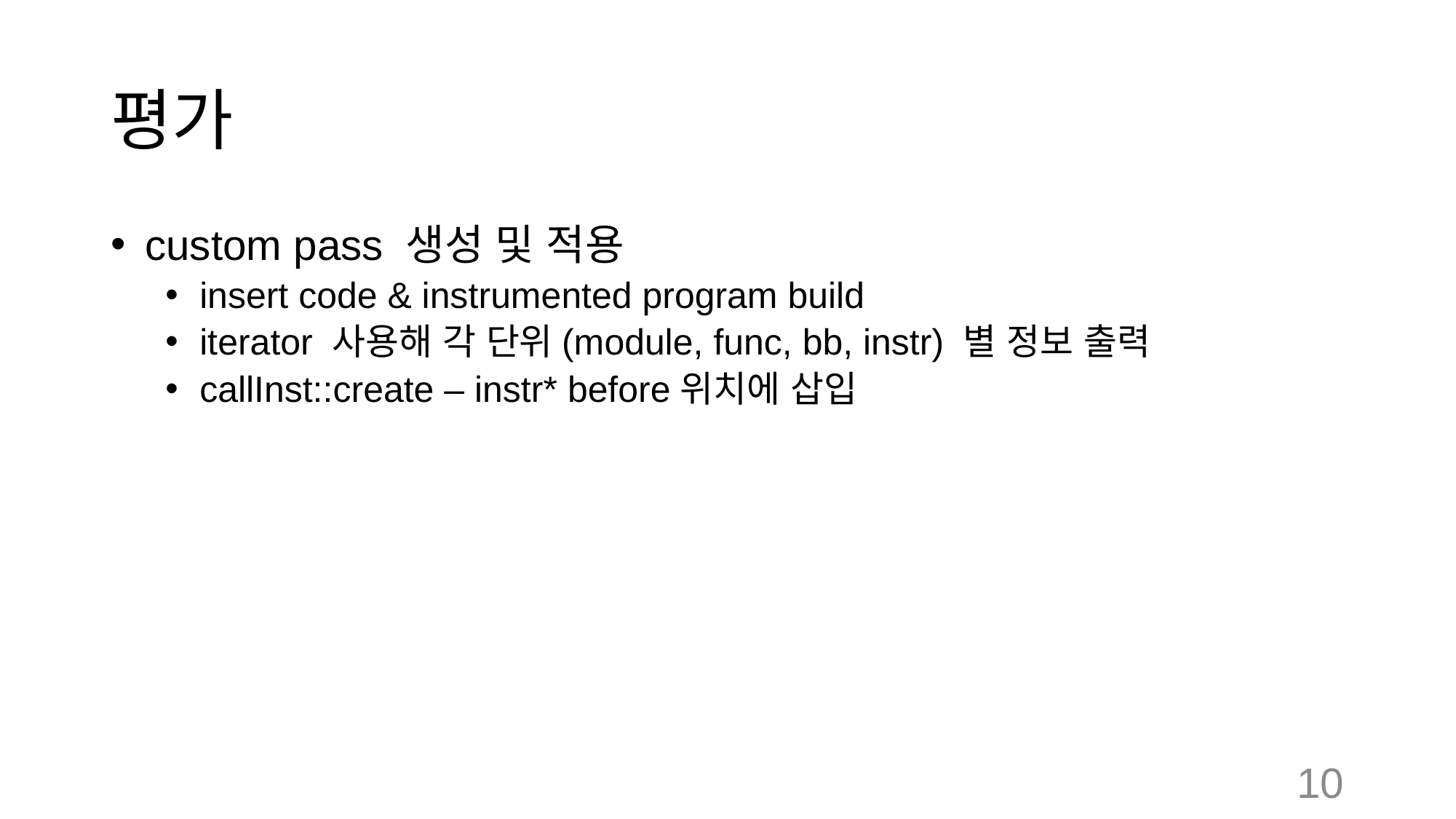

# 평가
custom pass 생성 및 적용
insert code & instrumented program build
iterator 사용해 각 단위(module, func, bb, instr) 별 정보 출력
callInst::create – instr* before위치에 삽입

10